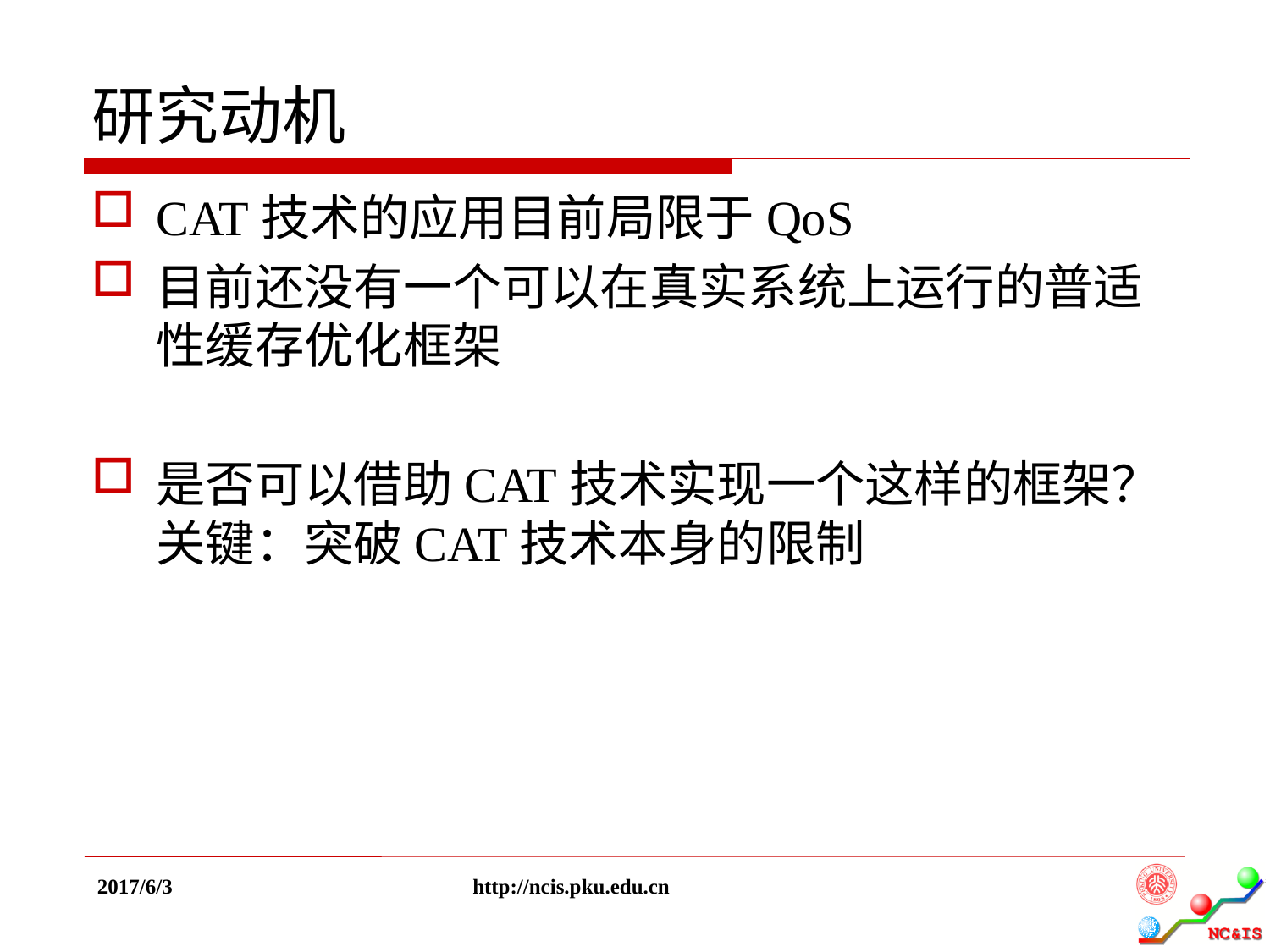

# 研究动机
CAT技术的应用目前局限于QoS
目前还没有一个可以在真实系统上运行的普适性缓存优化框架

是否可以借助CAT技术实现一个这样的框架？关键：突破CAT技术本身的限制
2017/6/3
http://ncis.pku.edu.cn